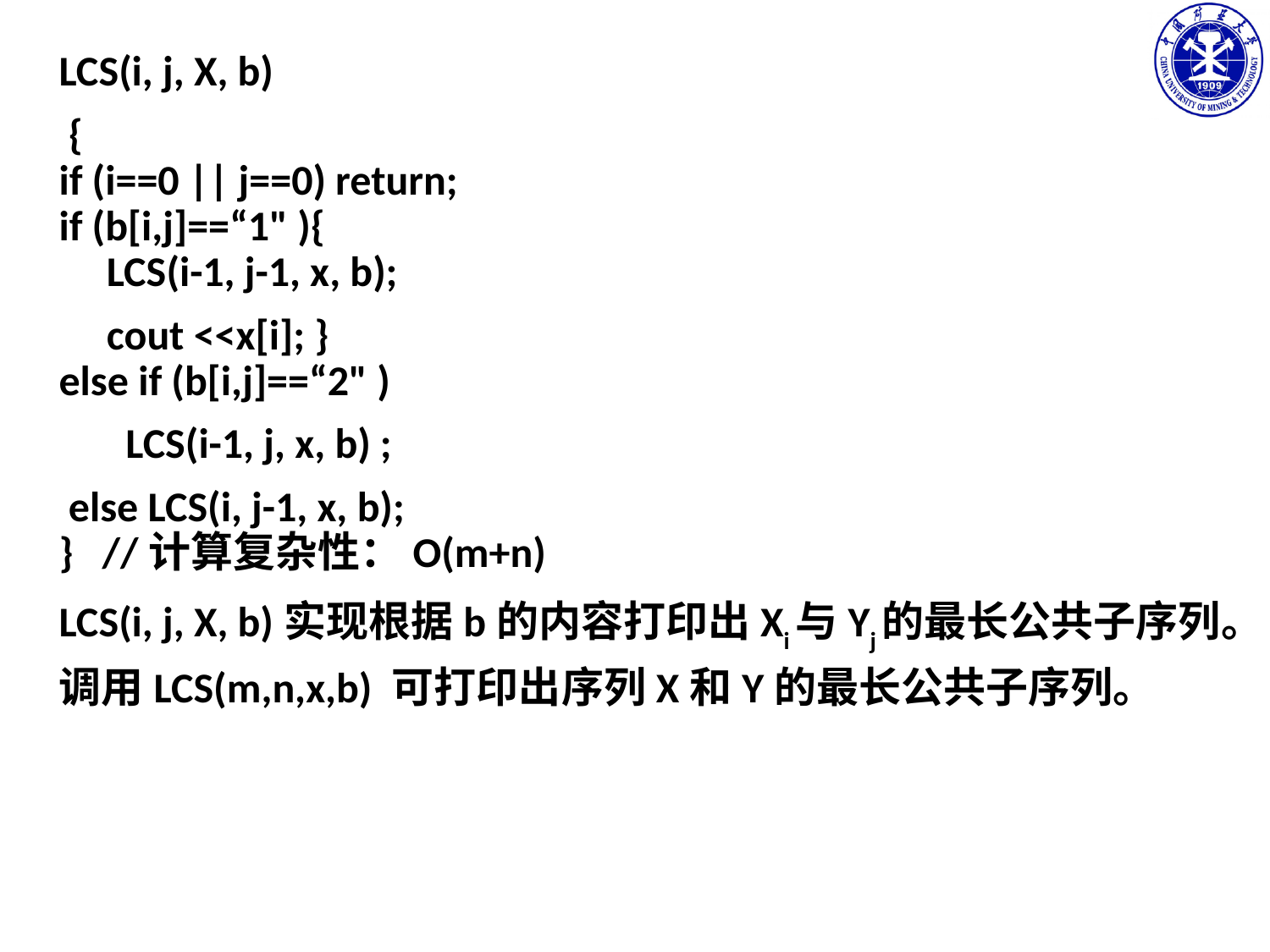

LCS(i, j, X, b)
 {
if (i==0 || j==0) return;
if (b[i,j]==“1" ){
     LCS(i-1, j-1, x, b);
     cout <<x[i]; }
else if (b[i,j]==“2" )
       LCS(i-1, j, x, b) ;
 else LCS(i, j-1, x, b);
}   //计算复杂性：O(m+n)
LCS(i, j, X, b)实现根据b的内容打印出Xi与Yj的最长公共子序列。
调用LCS(m,n,x,b) 可打印出序列X和Y的最长公共子序列。